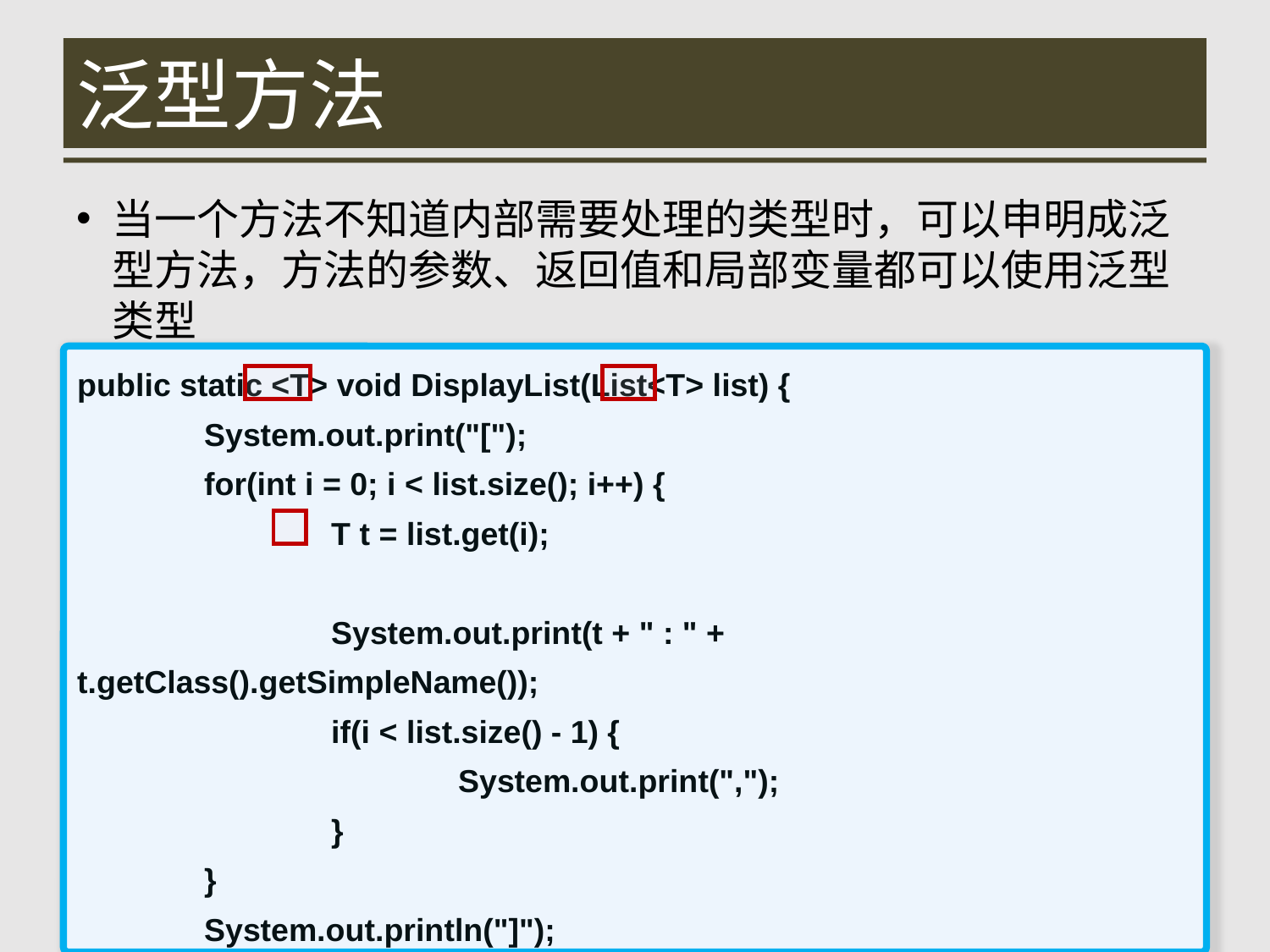

# 泛型方法
当一个方法不知道内部需要处理的类型时，可以申明成泛型方法，方法的参数、返回值和局部变量都可以使用泛型类型
public static <T> void DisplayList(List<T> list) {
		System.out.print("[");
		for(int i = 0; i < list.size(); i++) {
			T t = list.get(i);

			System.out.print(t + " : " + t.getClass().getSimpleName());
			if(i < list.size() - 1) {
				System.out.print(",");
			}
		}
		System.out.println("]");
	}